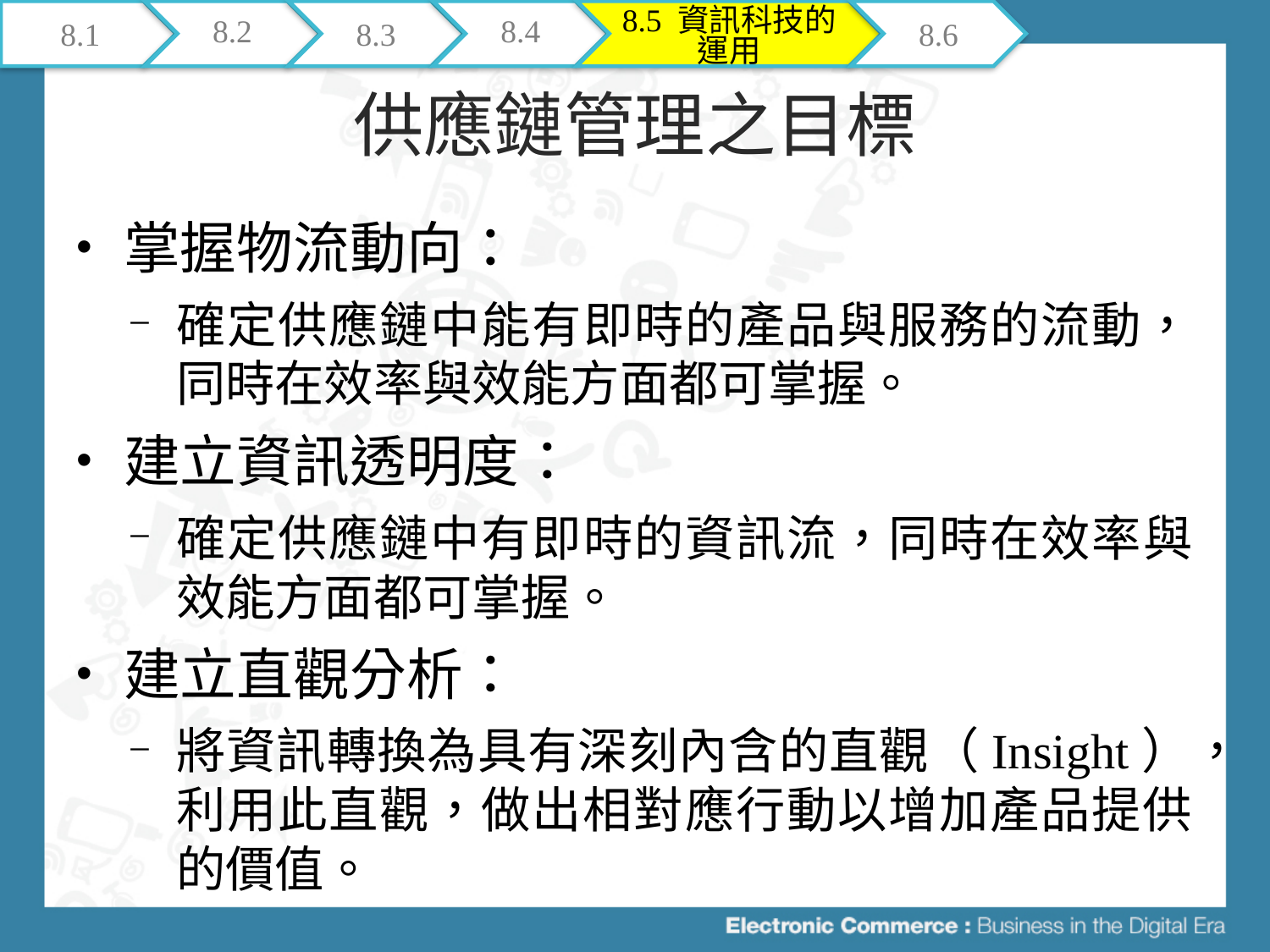

8.1
8.2
8.3
8.4
8.5 資訊科技的運用
8.6
# 供應鏈管理之目標
掌握物流動向：
確定供應鏈中能有即時的產品與服務的流動，同時在效率與效能方面都可掌握。
建立資訊透明度：
確定供應鏈中有即時的資訊流，同時在效率與效能方面都可掌握。
建立直觀分析：
將資訊轉換為具有深刻內含的直觀（Insight），利用此直觀，做出相對應行動以增加產品提供的價值。